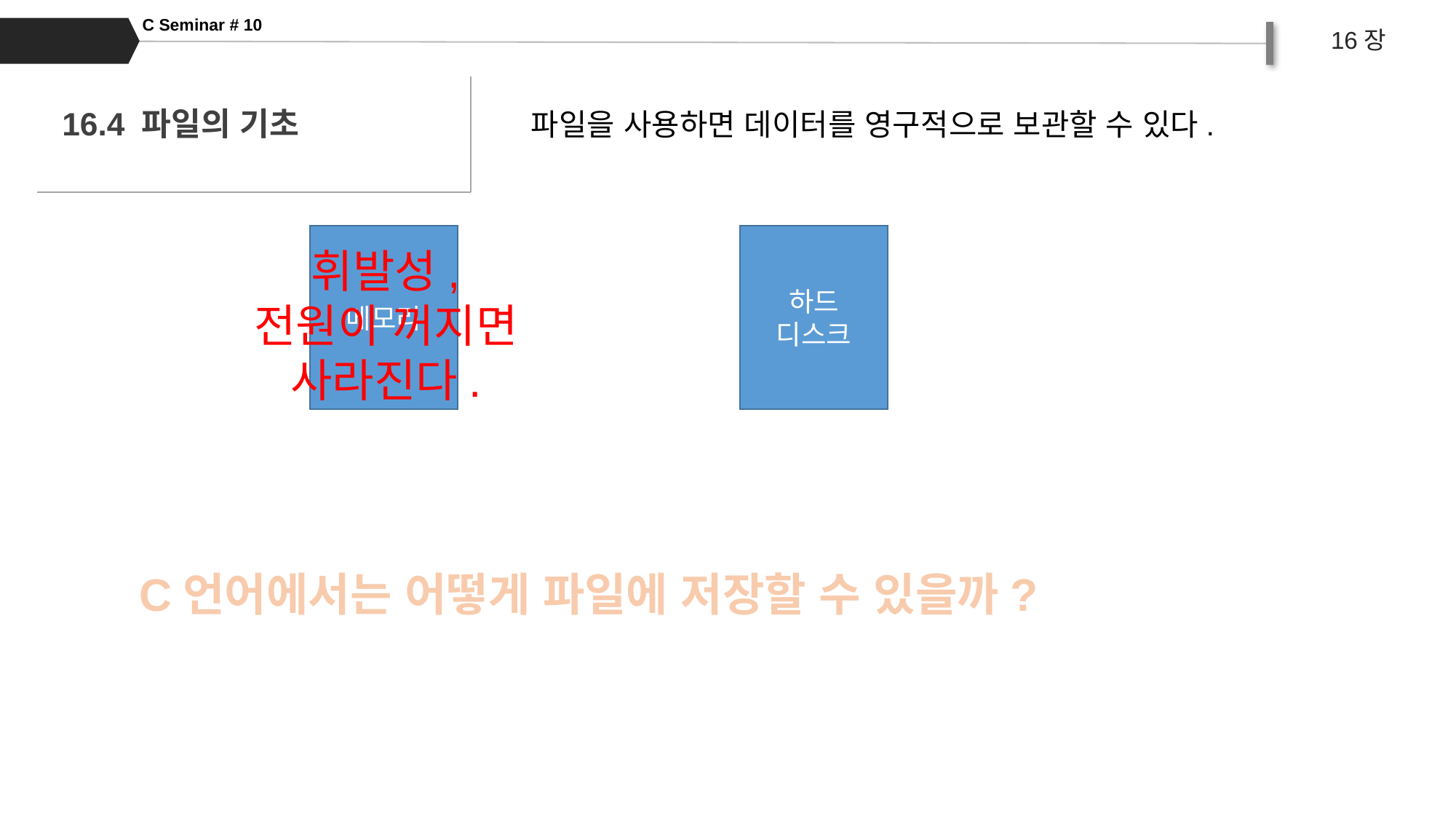

C Seminar # 10

16장

16.4 파일의 기초
파일을 사용하면 데이터를 영구적으로 보관할 수 있다.
메모리
하드
디스크
휘발성,
전원이 꺼지면
사라진다.
C언어에서는 어떻게 파일에 저장할 수 있을까?